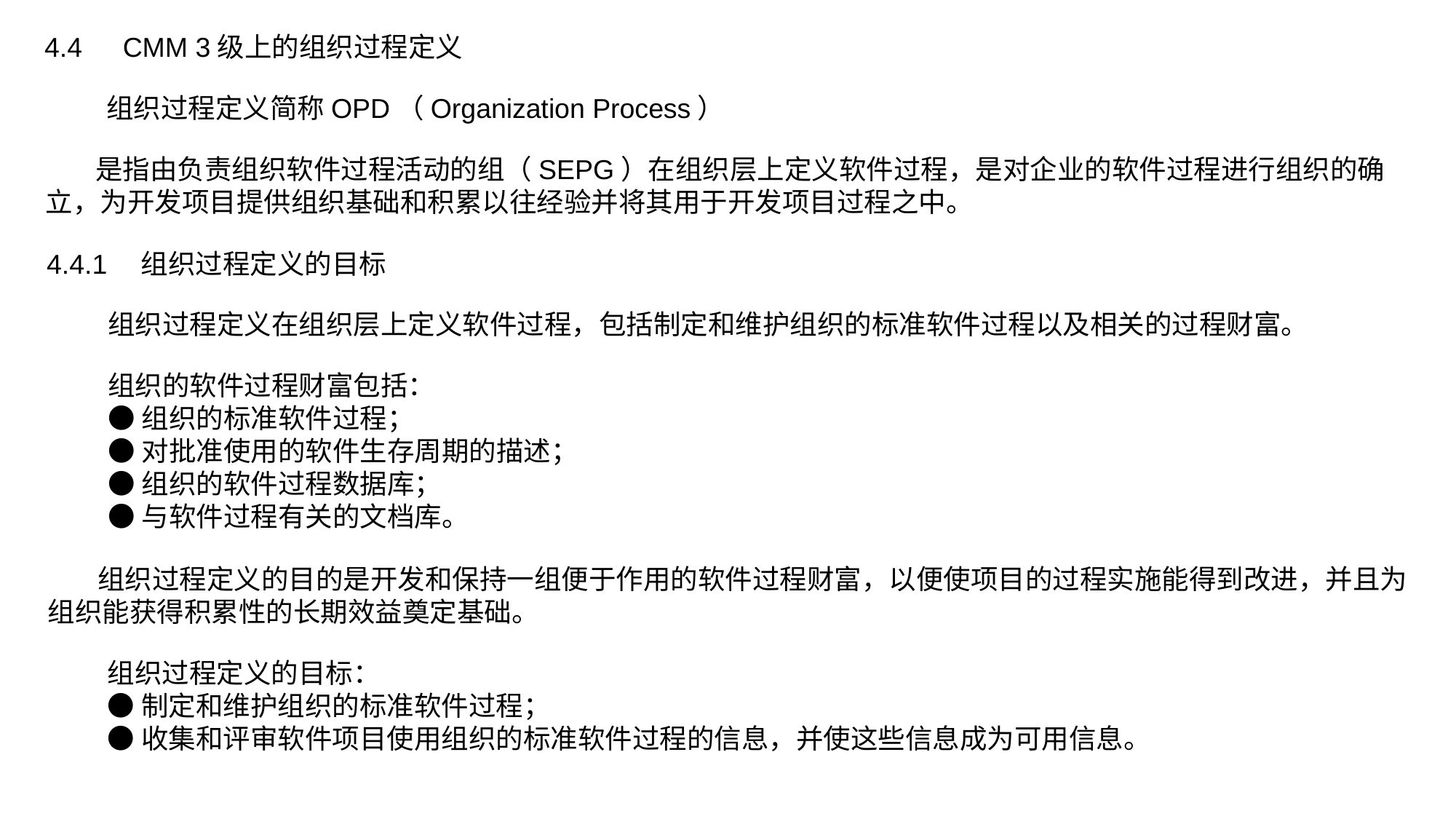

4.4　CMM 3级上的组织过程定义
组织过程定义简称OPD（Organization Process）
       是指由负责组织软件过程活动的组（SEPG）在组织层上定义软件过程，是对企业的软件过程进行组织的确立，为开发项目提供组织基础和积累以往经验并将其用于开发项目过程之中。
4.4.1　组织过程定义的目标
组织过程定义在组织层上定义软件过程，包括制定和维护组织的标准软件过程以及相关的过程财富。
组织的软件过程财富包括：
●组织的标准软件过程；
●对批准使用的软件生存周期的描述；
●组织的软件过程数据库；
●与软件过程有关的文档库。
       组织过程定义的目的是开发和保持一组便于作用的软件过程财富，以便使项目的过程实施能得到改进，并且为组织能获得积累性的长期效益奠定基础。
组织过程定义的目标：
●制定和维护组织的标准软件过程；
●收集和评审软件项目使用组织的标准软件过程的信息，并使这些信息成为可用信息。